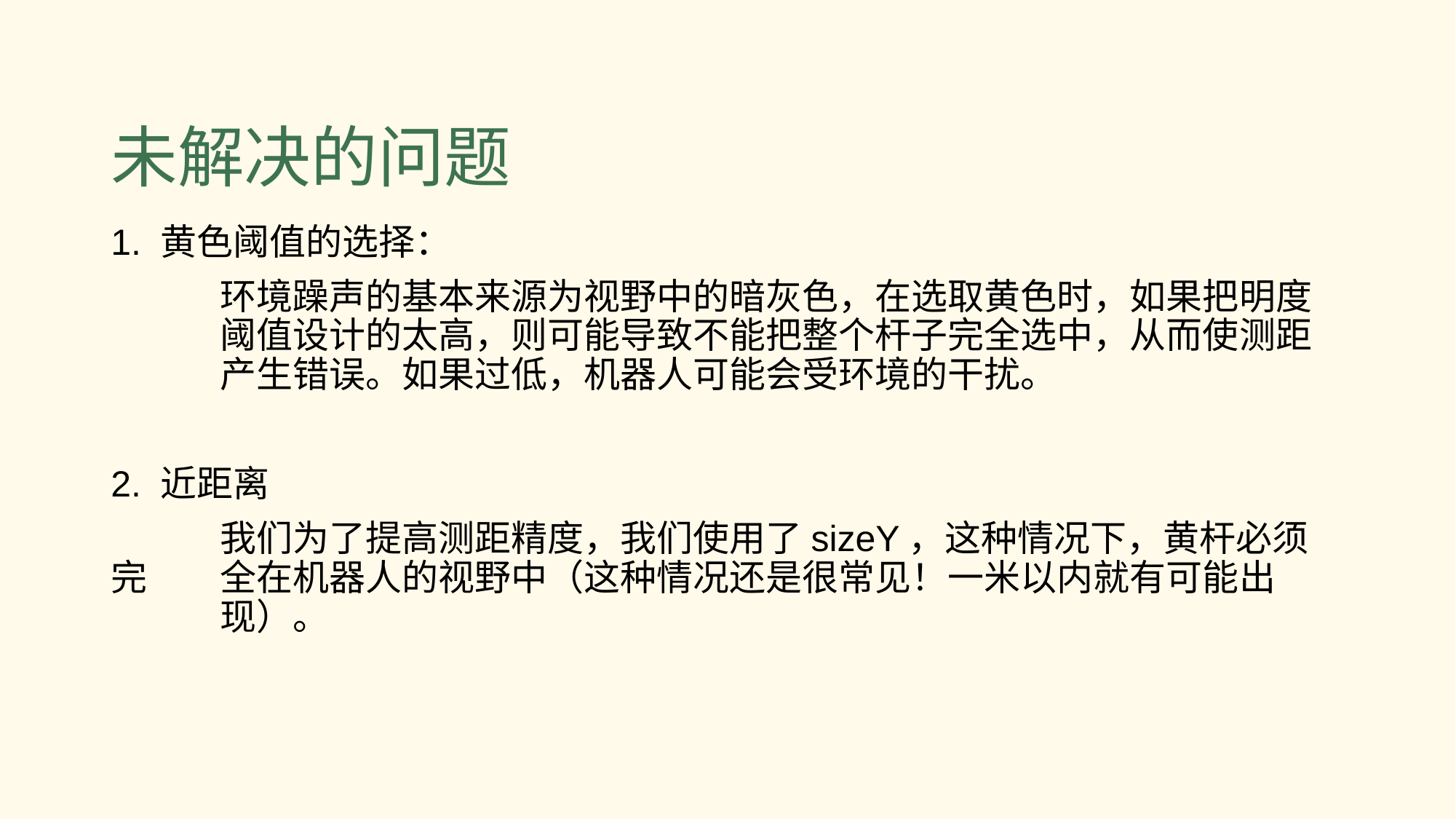

# 未解决的问题
1. 黄色阈值的选择：
	环境躁声的基本来源为视野中的暗灰色，在选取黄色时，如果把明度	阈值设计的太高，则可能导致不能把整个杆子完全选中，从而使测距	产生错误。如果过低，机器人可能会受环境的干扰。

2. 近距离
	我们为了提高测距精度，我们使用了sizeY，这种情况下，黄杆必须完	全在机器人的视野中（这种情况还是很常见！一米以内就有可能出		现）。